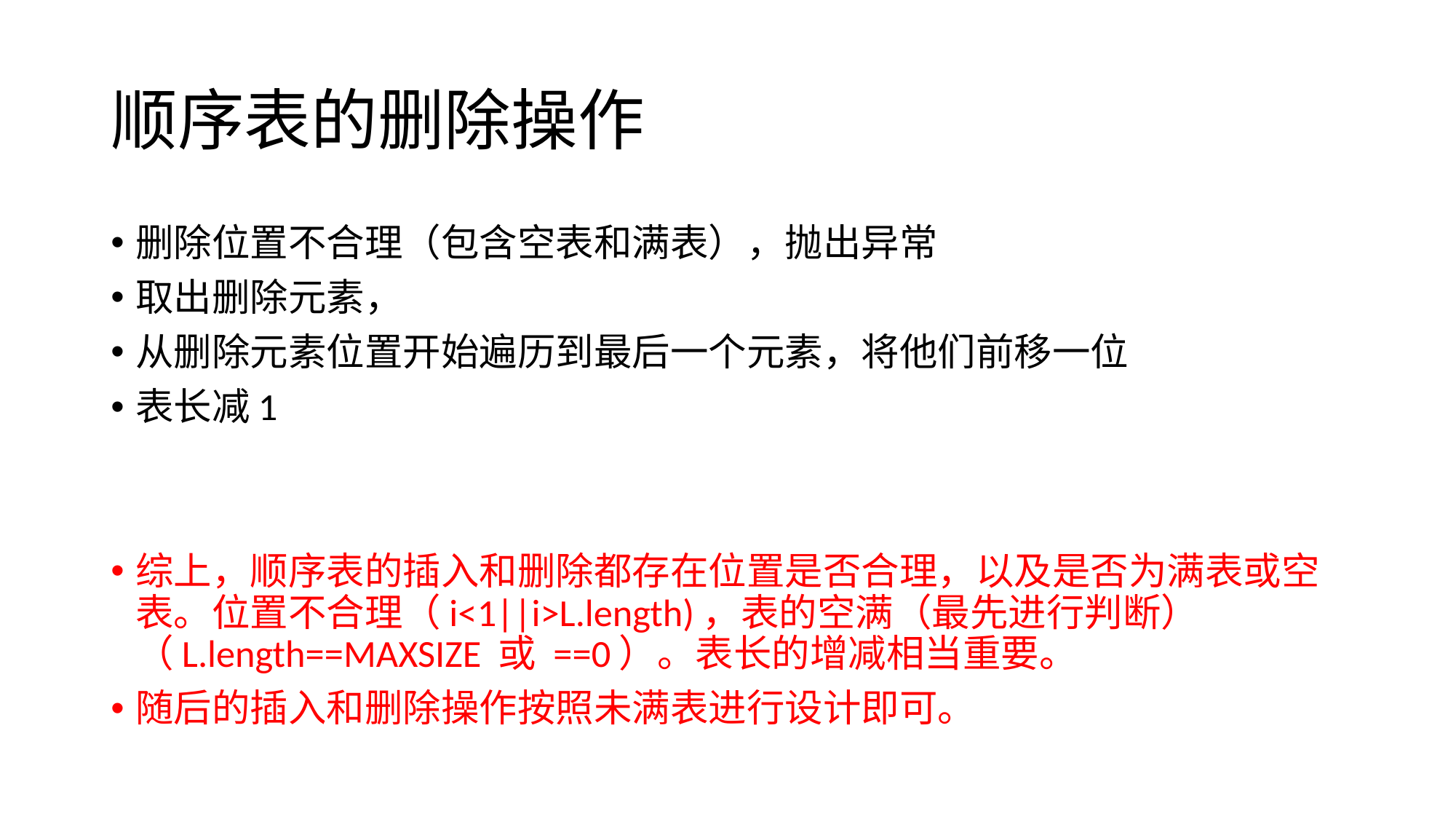

# 顺序表的删除操作
删除位置不合理（包含空表和满表），抛出异常
取出删除元素，
从删除元素位置开始遍历到最后一个元素，将他们前移一位
表长减1

综上，顺序表的插入和删除都存在位置是否合理，以及是否为满表或空表。位置不合理（i<1||i>L.length)，表的空满（最先进行判断） （L.length==MAXSIZE 或 ==0）。表长的增减相当重要。
随后的插入和删除操作按照未满表进行设计即可。